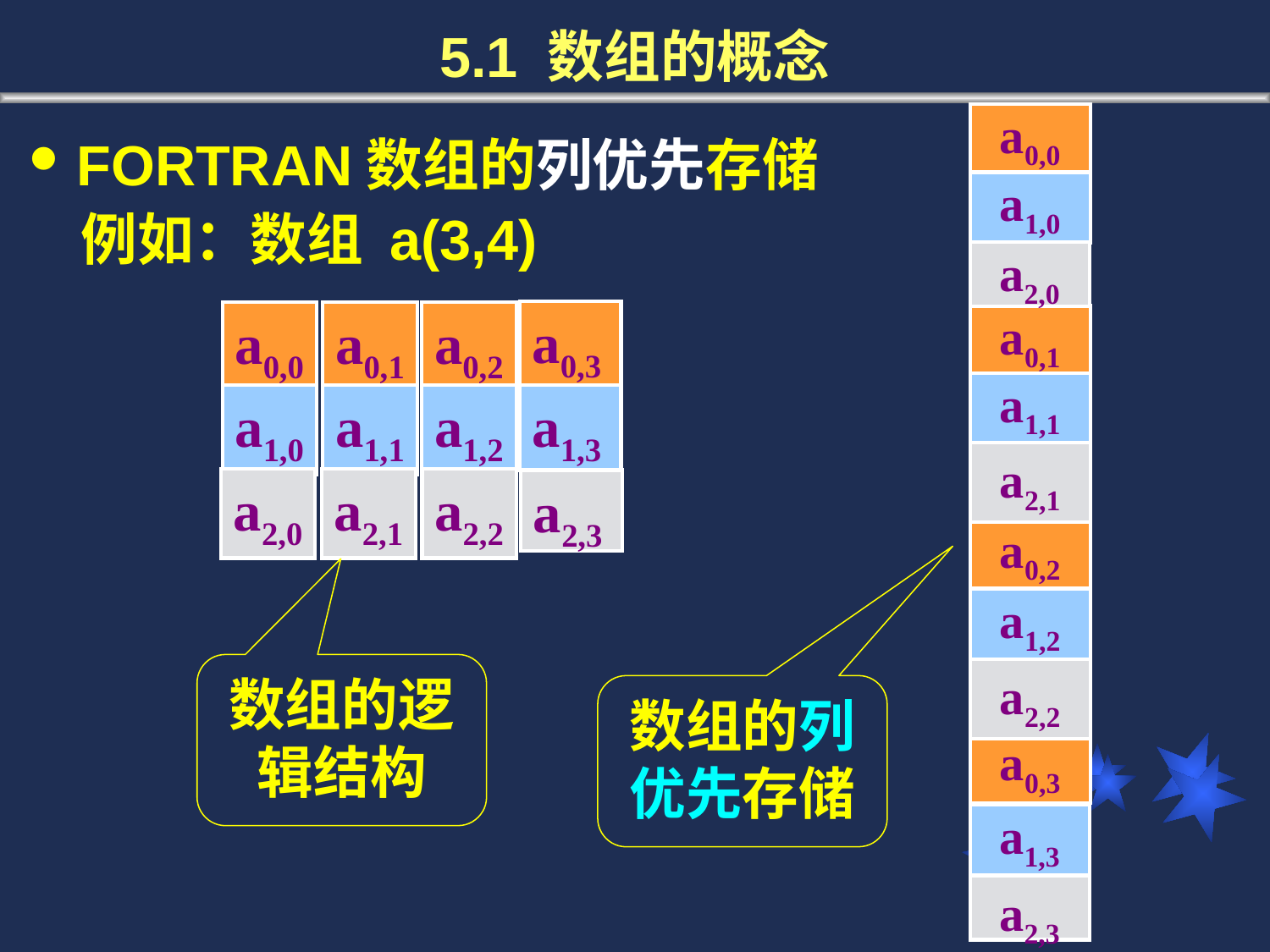

# 5.1 数组的概念
a0,0
FORTRAN数组的列优先存储
   例如：数组 a(3,4)
a1,0
a2,0
a0,3
a0,0
a0,1
a0,2
a0,1
a1,1
a1,3
a1,0
a1,1
a1,2
a2,1
a2,0
a2,1
a2,2
a2,3
a0,2
a1,2
数组的逻辑结构
a2,2
数组的列优先存储
a0,3
a1,3
a2,3